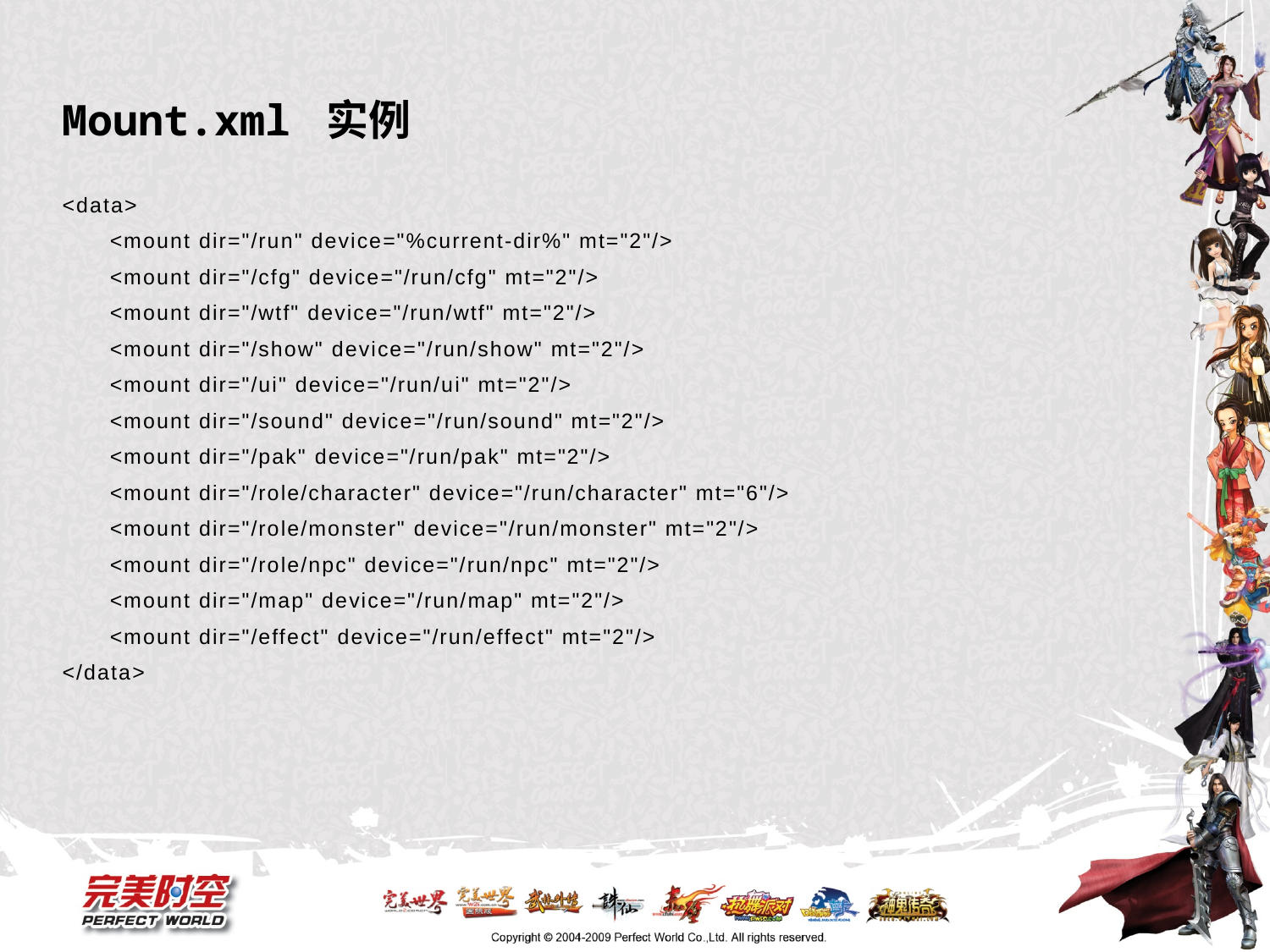

# Mount.xml 实例
<data>
	<mount dir="/run" device="%current-dir%" mt="2"/>
	<mount dir="/cfg" device="/run/cfg" mt="2"/>
	<mount dir="/wtf" device="/run/wtf" mt="2"/>
	<mount dir="/show" device="/run/show" mt="2"/>
	<mount dir="/ui" device="/run/ui" mt="2"/>
	<mount dir="/sound" device="/run/sound" mt="2"/>
	<mount dir="/pak" device="/run/pak" mt="2"/>
	<mount dir="/role/character" device="/run/character" mt="6"/>
	<mount dir="/role/monster" device="/run/monster" mt="2"/>
	<mount dir="/role/npc" device="/run/npc" mt="2"/>
	<mount dir="/map" device="/run/map" mt="2"/>
	<mount dir="/effect" device="/run/effect" mt="2"/>
</data>